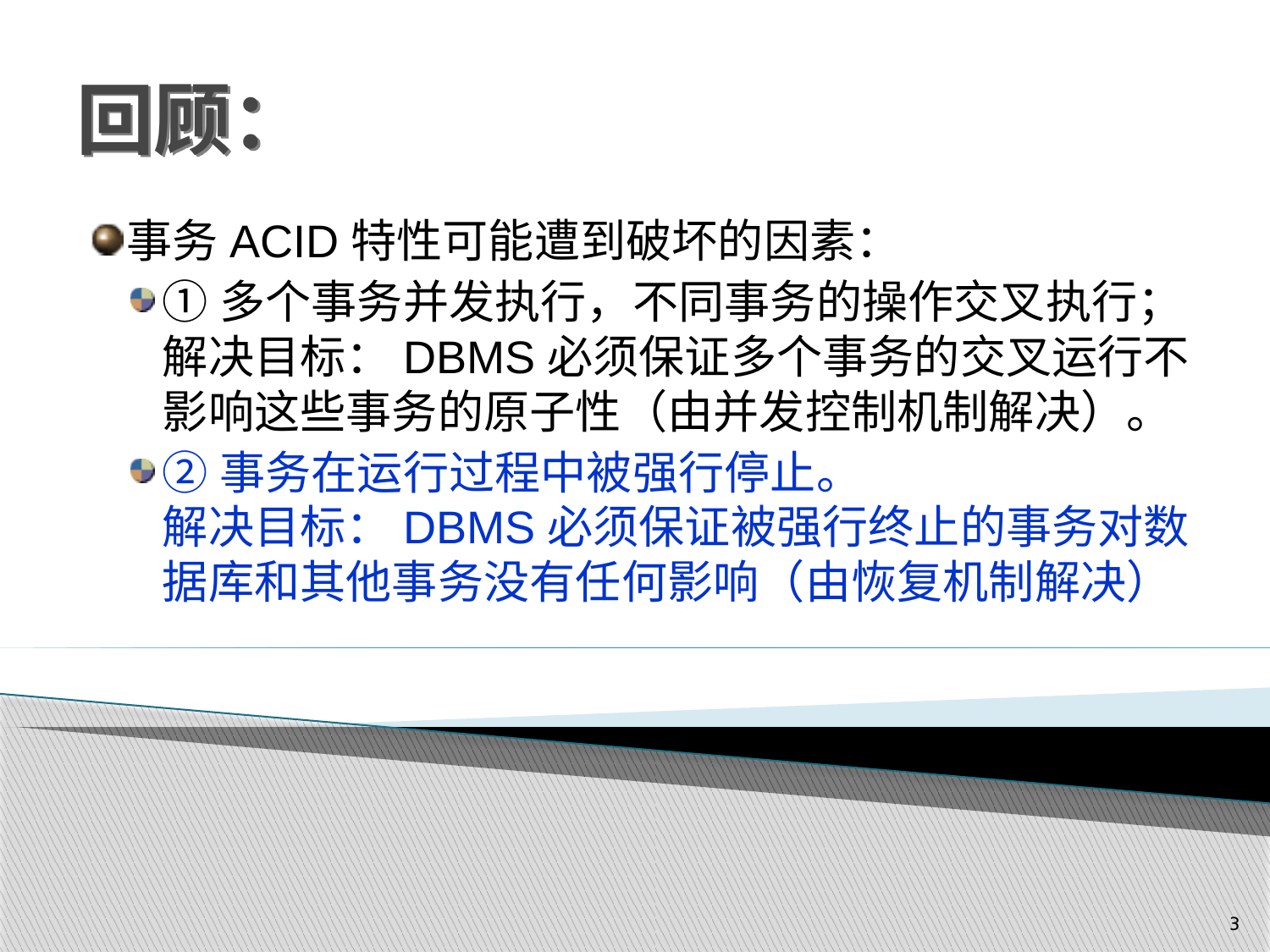

事务ACID特性可能遭到破坏的因素：
①多个事务并发执行，不同事务的操作交叉执行；
解决目标：DBMS必须保证多个事务的交叉运行不影响这些事务的原子性（由并发控制机制解决）。
②事务在运行过程中被强行停止。
解决目标：DBMS必须保证被强行终止的事务对数据库和其他事务没有任何影响（由恢复机制解决）
回顾：
3